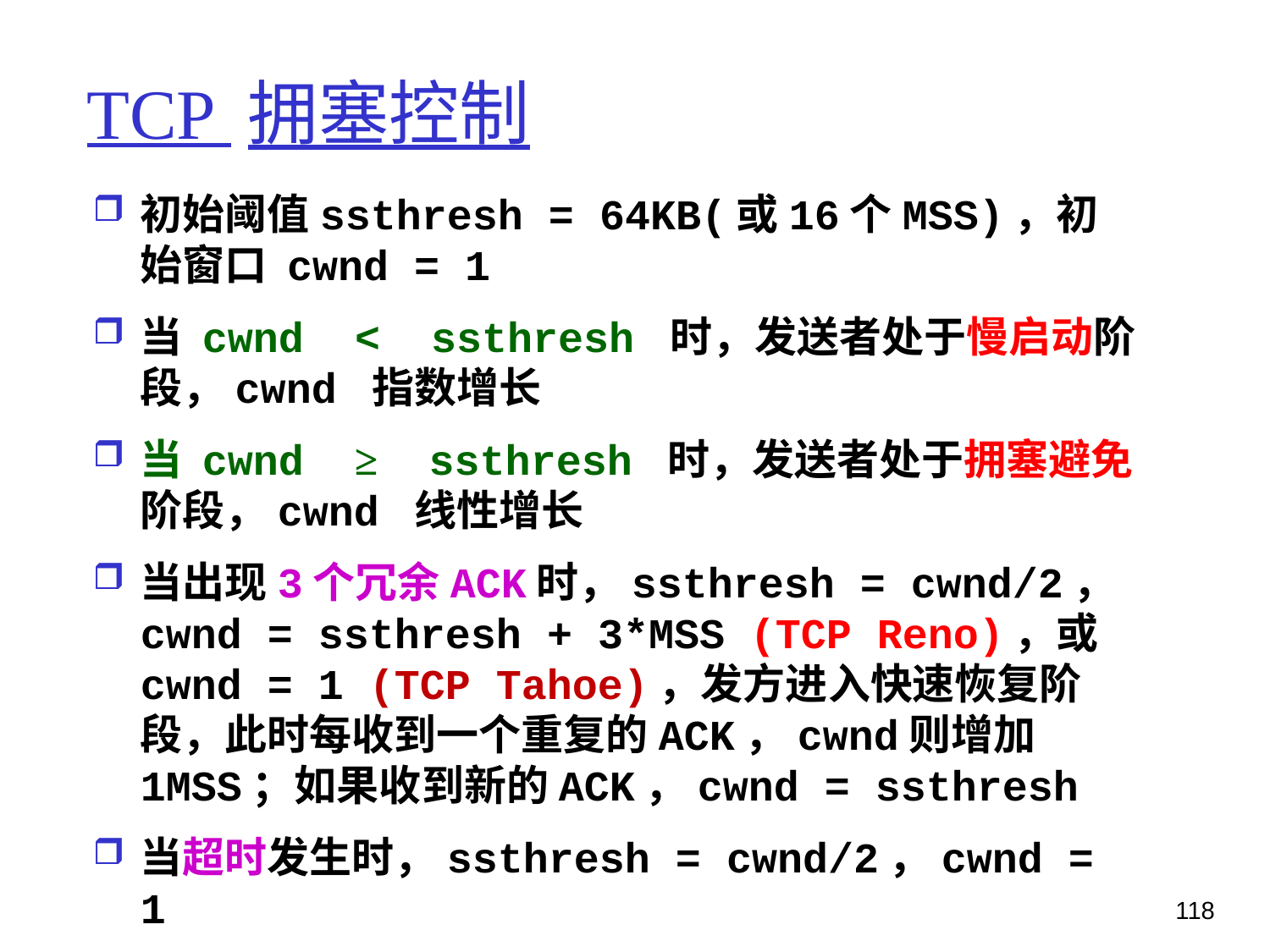

# TCP 拥塞控制
初始阈值ssthresh = 64KB(或16个MSS)，初始窗口 cwnd = 1
当 cwnd  <  ssthresh 时，发送者处于慢启动阶段，cwnd 指数增长
当 cwnd  ≥  ssthresh 时，发送者处于拥塞避免阶段，cwnd 线性增长
当出现3个冗余ACK时，ssthresh = cwnd/2，cwnd = ssthresh + 3*MSS (TCP Reno)，或cwnd = 1 (TCP Tahoe)，发方进入快速恢复阶段，此时每收到一个重复的ACK，cwnd则增加 1MSS；如果收到新的ACK，cwnd = ssthresh
当超时发生时，ssthresh = cwnd/2，cwnd = 1
118